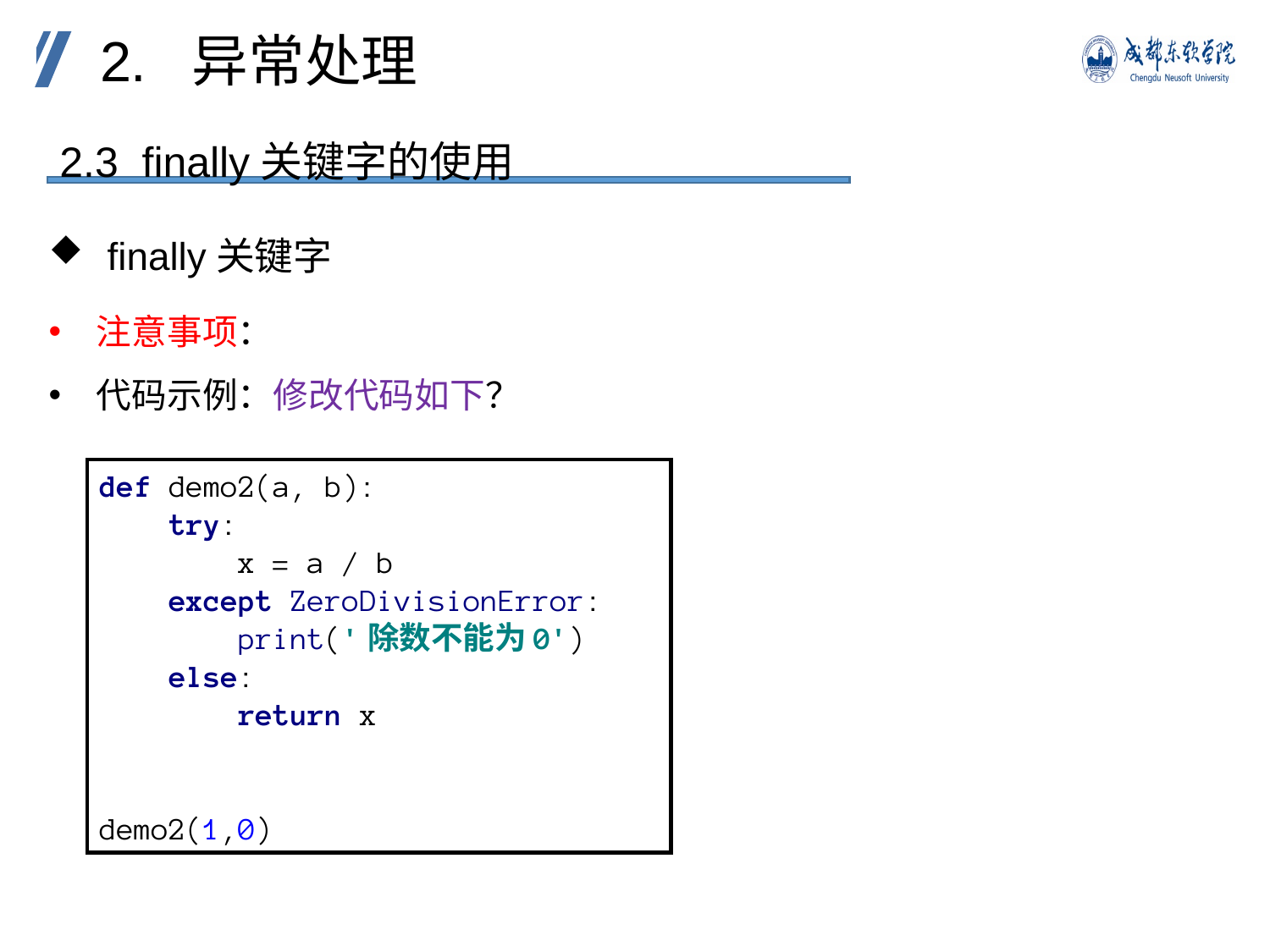

2.  异常处理
2.3  finally关键字的使用

 finally关键字
注意事项：
代码示例：修改代码如下？
def demo2(a, b):
    try:
        x = a / b
    except ZeroDivisionError:
        print('除数不能为0')
    else:
        return x
demo2(1,0)